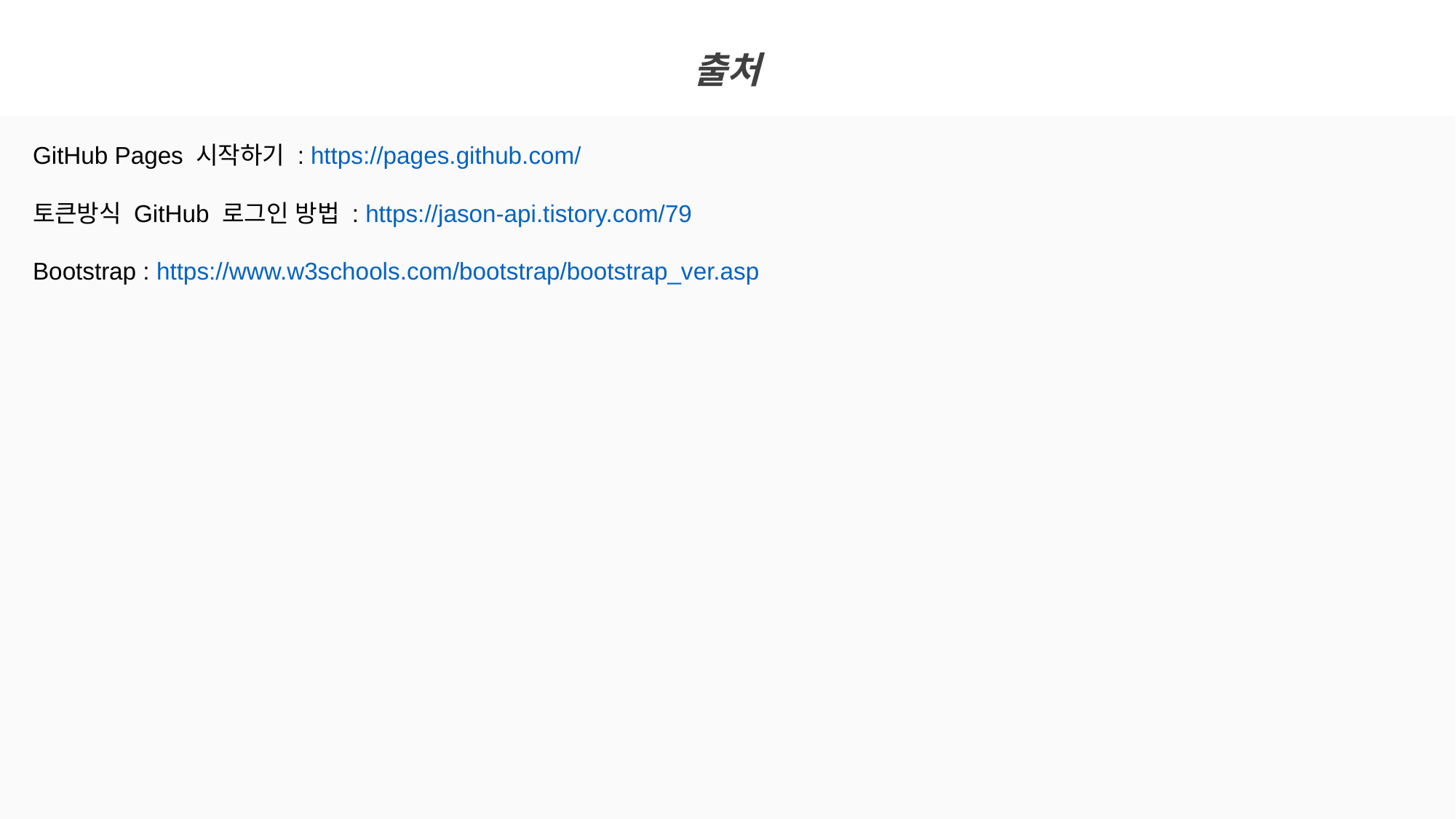

출처
GitHub Pages 시작하기 : https://pages.github.com/

토큰방식 GitHub 로그인 방법 : https://jason-api.tistory.com/79

Bootstrap : https://www.w3schools.com/bootstrap/bootstrap_ver.asp